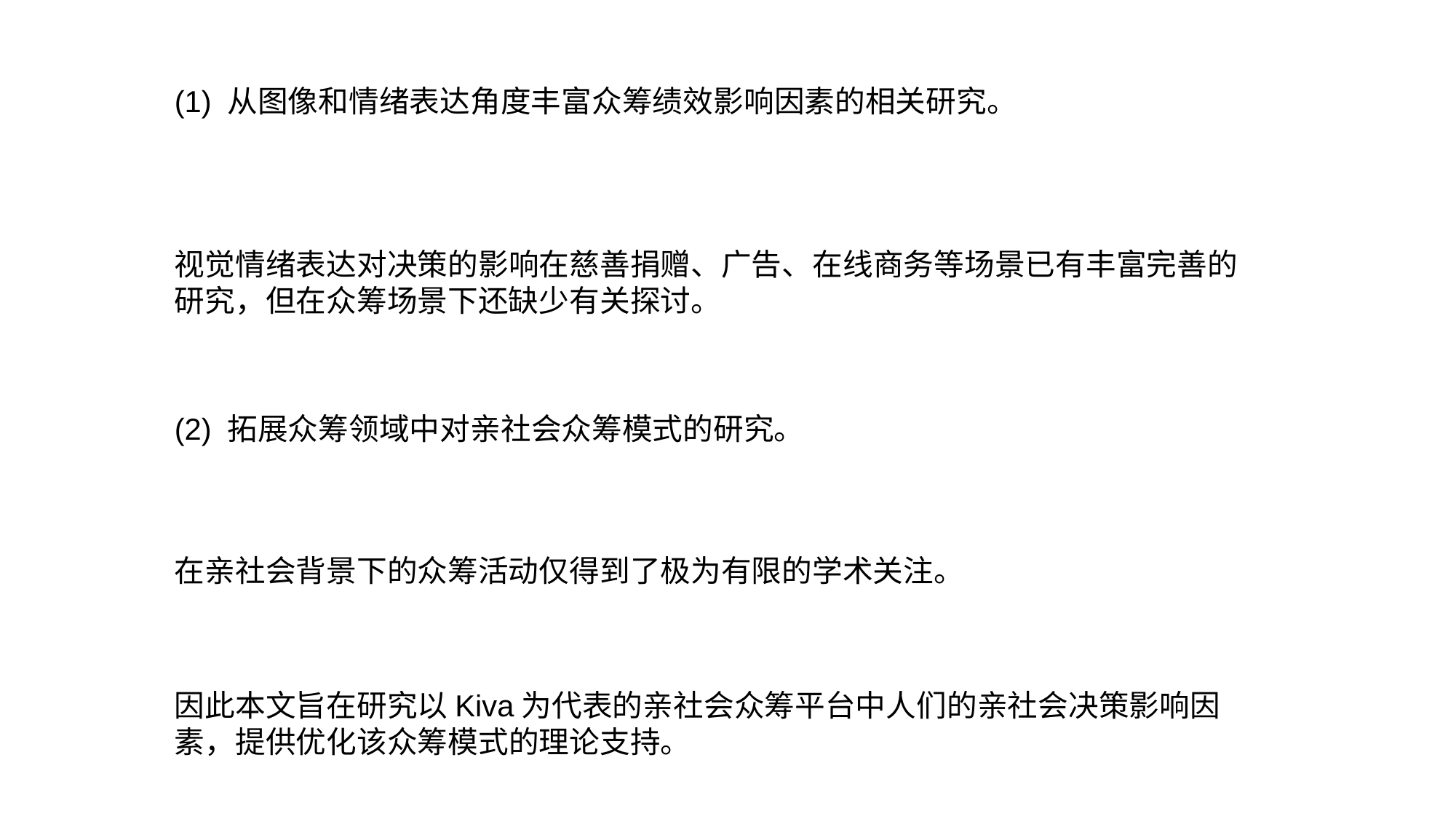

(1) 从图像和情绪表达角度丰富众筹绩效影响因素的相关研究。

视觉情绪表达对决策的影响在慈善捐赠、广告、在线商务等场景已有丰富完善的研究，但在众筹场景下还缺少有关探讨。
(2) 拓展众筹领域中对亲社会众筹模式的研究。
在亲社会背景下的众筹活动仅得到了极为有限的学术关注。
因此本文旨在研究以Kiva为代表的亲社会众筹平台中人们的亲社会决策影响因素，提供优化该众筹模式的理论支持。